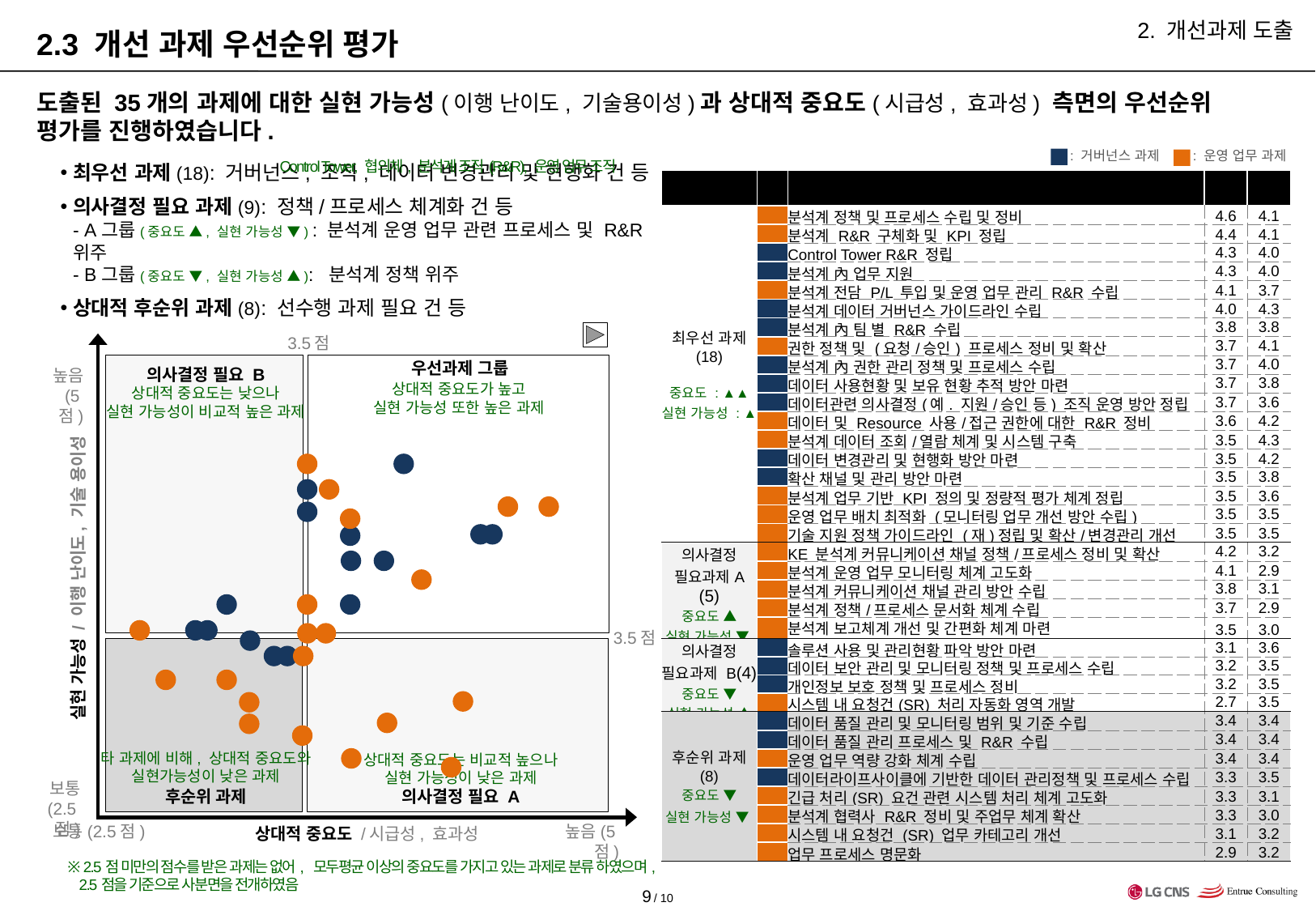

# 2.3 개선 과제 우선순위 평가
2. 개선과제 도출
도출된 35개의 과제에 대한 실현 가능성(이행 난이도, 기술용이성)과 상대적 중요도(시급성, 효과성) 측면의 우선순위 평가를 진행하였습니다.
: 거버넌스 과제

: 운영 업무 과제

Control Tower, 협의체, 분석계 조직(R&R), 운영 업무 조직
최우선 과제(18): 거버넌스, 조직, 데이터 변경관리 및 현행화 건 등
의사결정 필요 과제(9): 정책/프로세스 체계화 건 등
- A그룹(중요도 ▲, 실현 가능성 ▼) : 분석계 운영 업무 관련 프로세스 및 R&R 위주
- B그룹(중요도 ▼, 실현 가능성 ▲):  분석계 정책 위주
상대적 후순위 과제(8): 선수행 과제 필요 건 등
| 우선순위 | No. | 과제명 | 중요도 | 실현 가능성 |
| --- | --- | --- | --- | --- |
| 최우선 과제 (18) 중요도 : ▲▲ 실현 가능성 : ▲ | 16 | 분석계 정책 및 프로세스 수립 및 정비 | 4.6 | 4.1 |
|  | 17 | 분석계 R&R 구체화 및 KPI 정립 | 4.4 | 4.1 |
|  | 1 | Control Tower R&R 정립 | 4.3 | 4.0 |
|  | 2 | 분석계 內 업무 지원 | 4.3 | 4.0 |
|  | 18 | 분석계 전담 P/L 투입 및 운영 업무 관리 R&R 수립 | 4.1 | 3.7 |
|  | 5 | 분석계 데이터 거버넌스 가이드라인 수립 | 4.0 | 4.3 |
|  | 3 | 분석계 內 팀 별 R&R 수립 | 3.8 | 3.8 |
|  | 33 | 권한 정책 및 (요청/승인) 프로세스 정비 및 확산 | 3.7 | 4.1 |
|  | 12 | 분석계 內 권한 관리 정책 및 프로세스 수립 | 3.7 | 4.0 |
|  | 11 | 데이터 사용현황 및 보유 현황 추적 방안 마련 | 3.7 | 3.8 |
|  | 4 | 데이터관련 의사결정(예. 지원/승인 등) 조직 운영 방안 정립 | 3.7 | 3.6 |
|  | 34 | 데이터 및 Resource 사용/접근 권한에 대한 R&R 정비 | 3.6 | 4.2 |
|  | 35 | 분석계 데이터 조회/열람 체계 및 시스템 구축 | 3.5 | 4.3 |
|  | 14 | 데이터 변경관리 및 현행화 방안 마련 | 3.5 | 4.2 |
|  | 15 | 확산 채널 및 관리 방안 마련 | 3.5 | 3.8 |
|  | 23 | 분석계 업무 기반 KPI 정의 및 정량적 평가 체계 정립 | 3.5 | 3.6 |
|  | 20 | 운영 업무 배치 최적화 (모니터링 업무 개선 방안 수립) | 3.5 | 3.5 |
|  | 25 | 기술 지원 정책 가이드라인 (재)정립 및 확산/변경관리 개선 | 3.5 | 3.5 |
| 의사결정 필요과제A (5) 중요도 ▲ 실현 가능성 ▼ | 28 | KE 분석계 커뮤니케이션 채널 정책/프로세스 정비 및 확산 | 4.2 | 3.2 |
|  | 22 | 분석계 운영 업무 모니터링 체계 고도화 | 4.1 | 2.9 |
|  | 29 | 분석계 커뮤니케이션 채널 관리 방안 수립 | 3.8 | 3.1 |
|  | 24 | 분석계 정책/프로세스 문서화 체계 수립 | 3.7 | 2.9 |
|  | 21 | 분석계 보고체계 개선 및 간편화 체계 마련 | 3.5 | 3.0 |
| 의사결정 필요과제 B(4) 중요도 ▼ 실현 가능성 ▲ | 13 | 솔루션 사용 및 관리현황 파악 방안 마련 | 3.1 | 3.6 |
|  | 7 | 데이터 보안 관리 및 모니터링 정책 및 프로세스 수립 | 3.2 | 3.5 |
|  | 8 | 개인정보 보호 정책 및 프로세스 정비 | 3.2 | 3.5 |
|  | 32 | 시스템 내 요청건(SR) 처리 자동화 영역 개발 | 2.7 | 3.5 |
| 후순위 과제 (8) 중요도 ▼ 실현 가능성 ▼ | 9 | 데이터 품질 관리 및 모니터링 범위 및 기준 수립 | 3.4 | 3.4 |
|  | 10 | 데이터 품질 관리 프로세스 및 R&R 수립 | 3.4 | 3.4 |
|  | 27 | 운영 업무 역량 강화 체계 수립 | 3.4 | 3.4 |
|  | 6 | 데이터라이프사이클에 기반한 데이터 관리정책 및 프로세스 수립 | 3.3 | 3.5 |
|  | 30 | 긴급 처리(SR) 요건 관련 시스템 처리 체계 고도화 | 3.3 | 3.1 |
|  | 19 | 분석계 협력사 R&R 정비 및 주업무 체계 확산 | 3.3 | 3.0 |
|  | 31 | 시스템 내 요청건 (SR) 업무 카테고리 개선 | 3.1 | 3.2 |
|  | 26 | 업무 프로세스 명문화 | 2.9 | 3.2 |

3.5점
높음
(5점)
실현 가능성 / 이행 난이도, 기술 용이성
3.5점
보통
(2.5점)
보통(2.5점)
높음(5점)
상대적 중요도 /시급성, 효과성
우선과제 그룹

의사결정 필요 B
상대적 중요도가 높고
실현 가능성 또한 높은 과제
상대적 중요도는 낮으나
실현 가능성이 비교적 높은 과제
타 과제에 비해, 상대적 중요도와 실현가능성이 낮은 과제
상대적 중요도는 비교적 높으나
실현 가능성이 낮은 과제
후순위 과제
의사결정 필요 A
35
5
14
34
17
16
15
33
2
1
12
11
3
18
13
23
4
32
7
8
20
25
6
27
9
10
26
31
28
30
29
19
21
24
22
※ 2.5점 미만의 점수를 받은 과제는 없어,  모두평균 이상의 중요도를 가지고 있는 과제로 분류 하였으며,
2.5점을 기준으로 사분면을 전개하였음